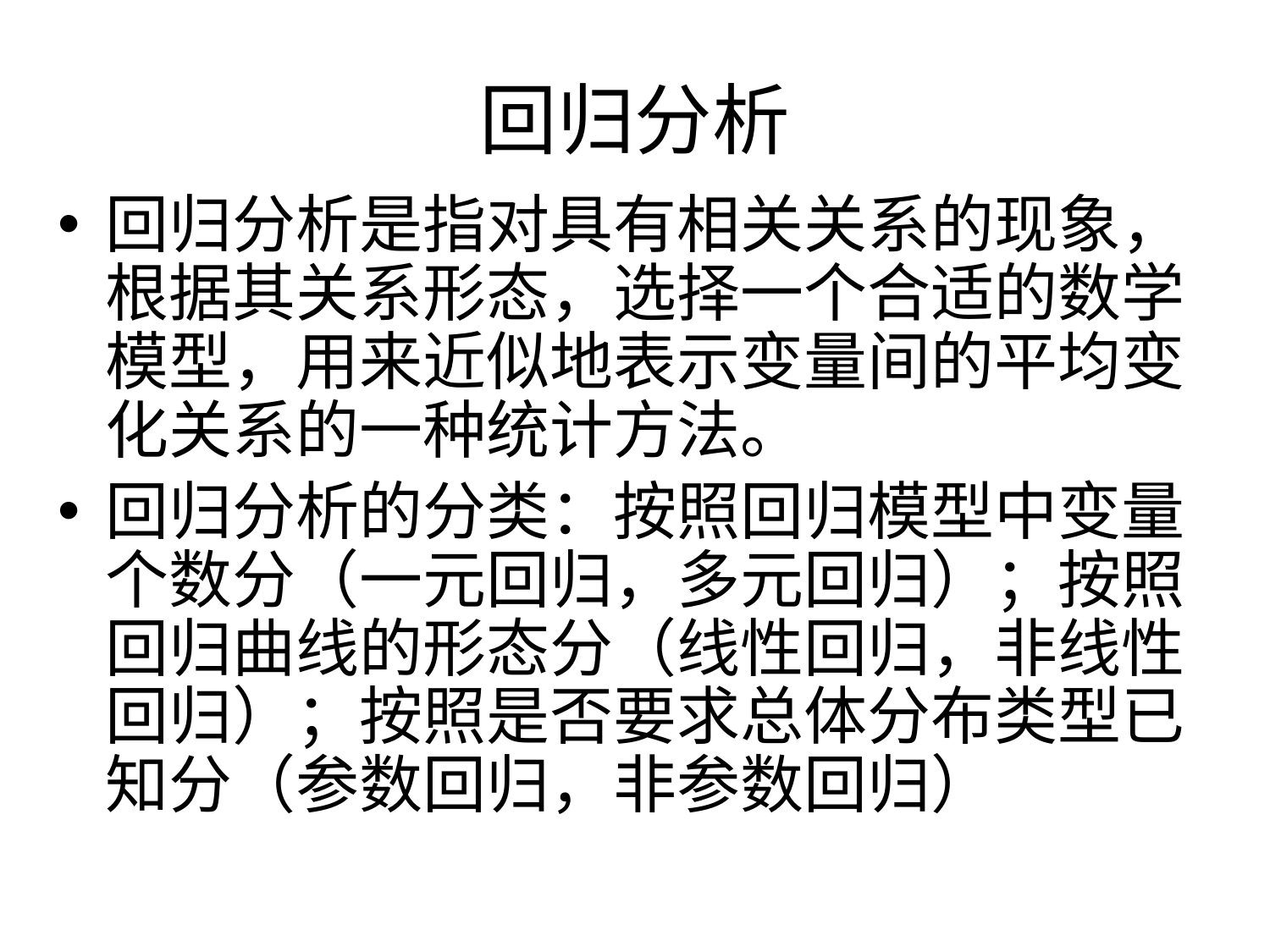

# 回归分析
回归分析是指对具有相关关系的现象，根据其关系形态，选择一个合适的数学模型，用来近似地表示变量间的平均变化关系的一种统计方法。
回归分析的分类：按照回归模型中变量个数分（一元回归，多元回归）；按照回归曲线的形态分（线性回归，非线性回归）；按照是否要求总体分布类型已知分（参数回归，非参数回归）